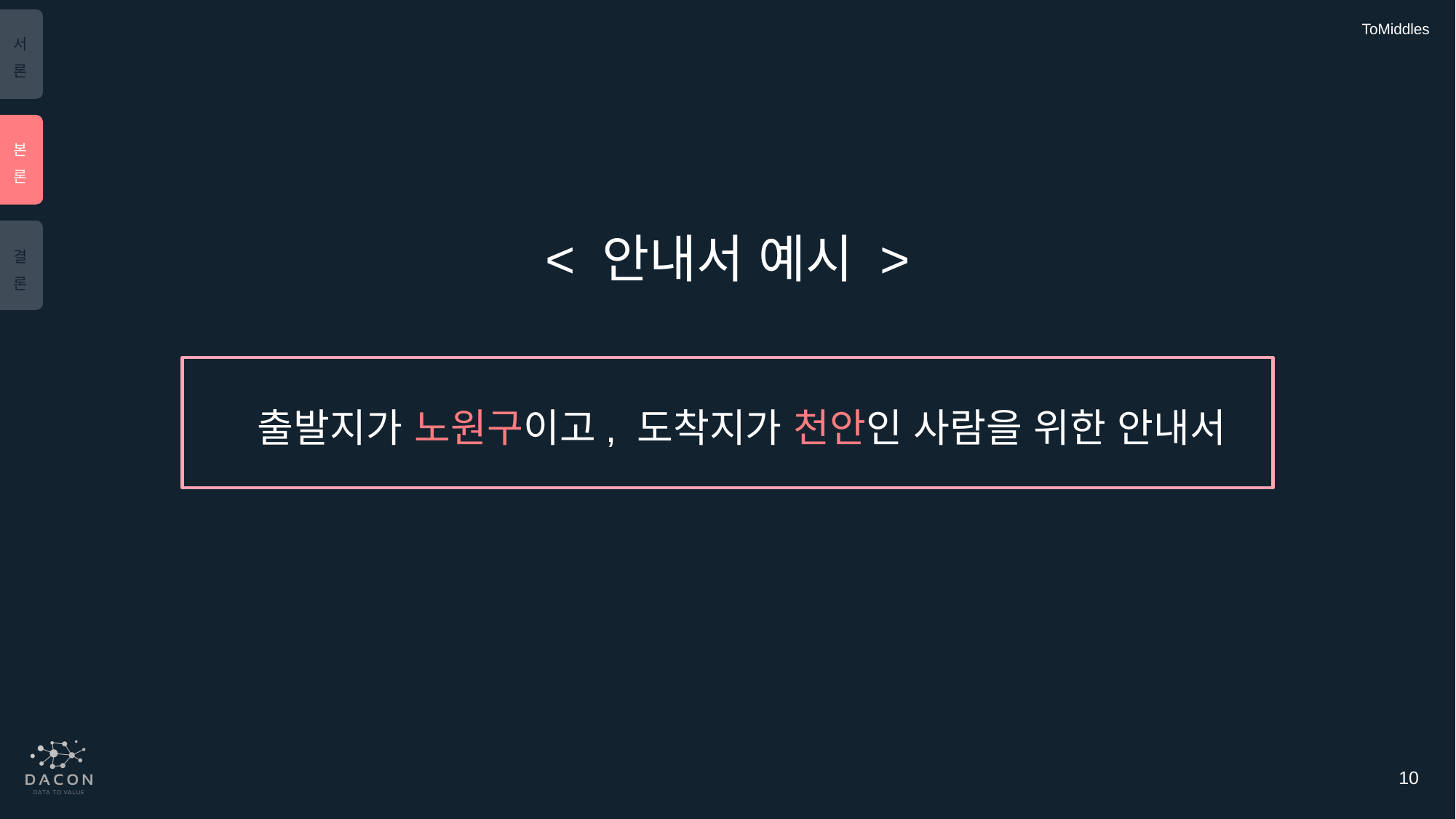

< 안내서 예시 >

출발지가 노원구이고, 도착지가 천안인 사람을 위한 안내서
10